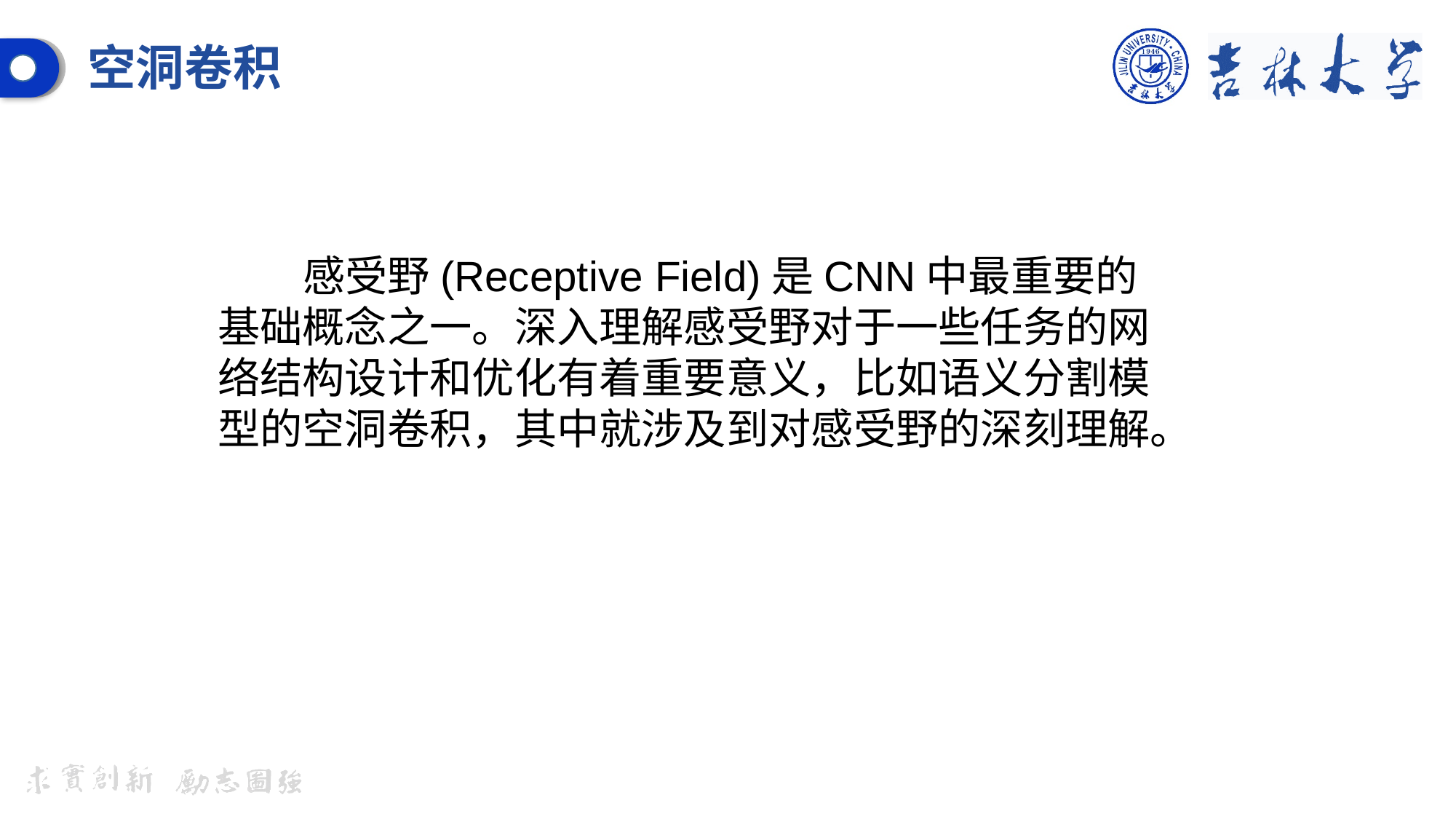

空洞卷积
感受野(Receptive Field)是CNN中最重要的基础概念之一。深入理解感受野对于一些任务的网络结构设计和优化有着重要意义，比如语义分割模型的空洞卷积，其中就涉及到对感受野的深刻理解。